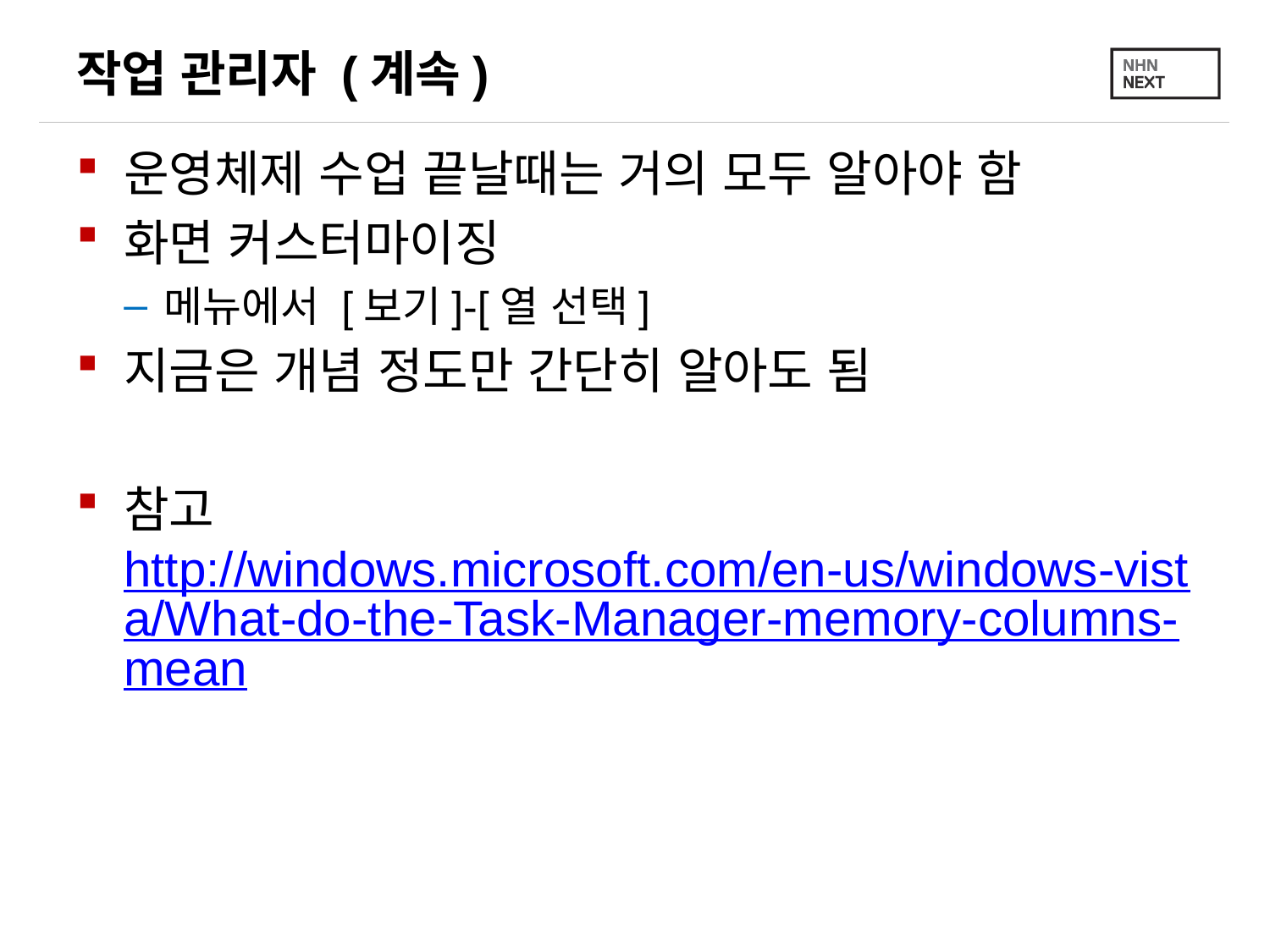

# 작업 관리자 (계속)
운영체제 수업 끝날때는 거의 모두 알아야 함
화면 커스터마이징
메뉴에서 [보기]-[열 선택]
지금은 개념 정도만 간단히 알아도 됨

참고 http://windows.microsoft.com/en-us/windows-vista/What-do-the-Task-Manager-memory-columns-mean